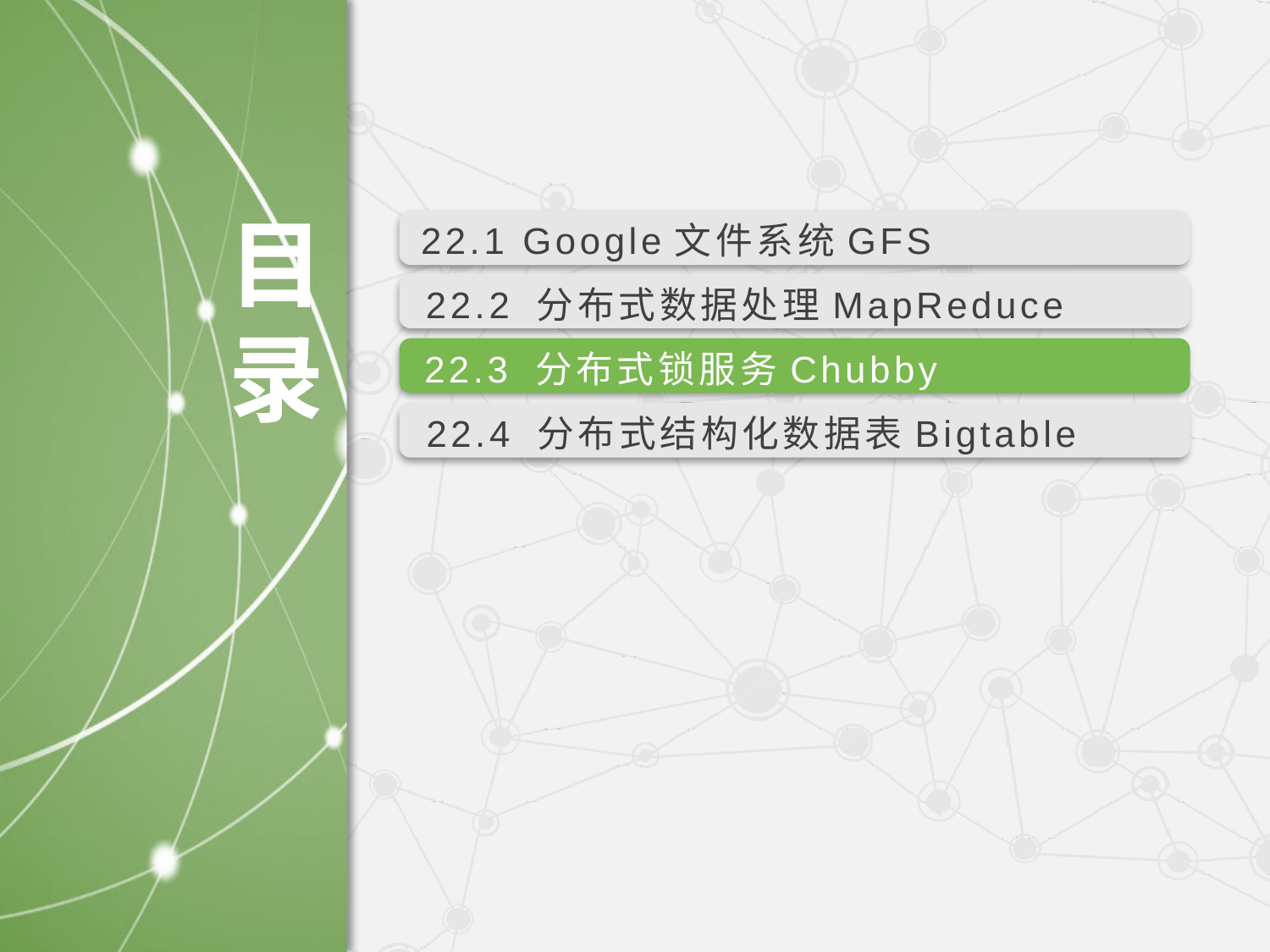

目
录

22.1 Google文件系统GFS

22.2 分布式数据处理MapReduce

22.3 分布式锁服务Chubby

22.4 分布式结构化数据表Bigtable